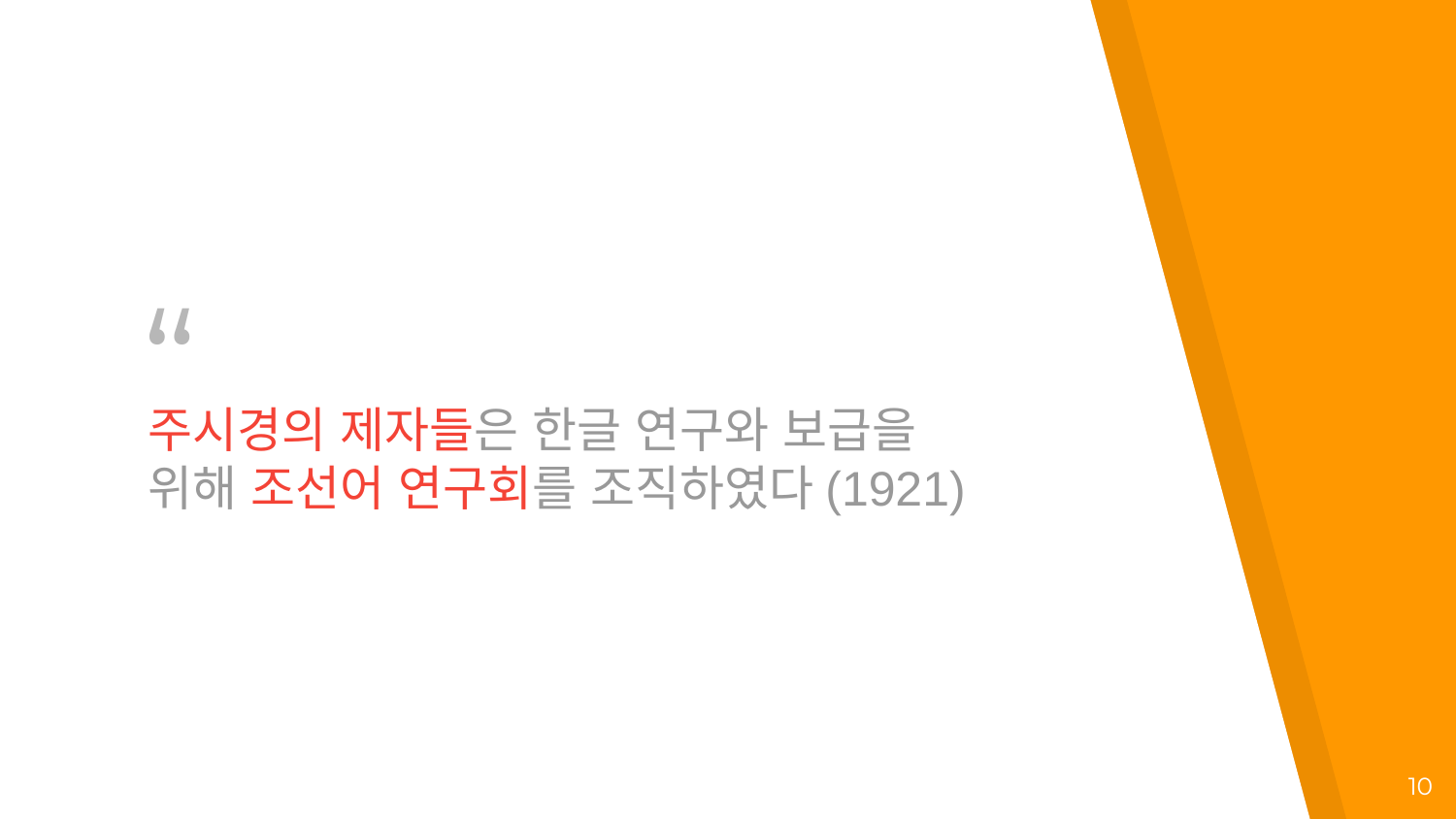

주시경의 제자들은 한글 연구와 보급을 위해 조선어 연구회를 조직하였다(1921)
10